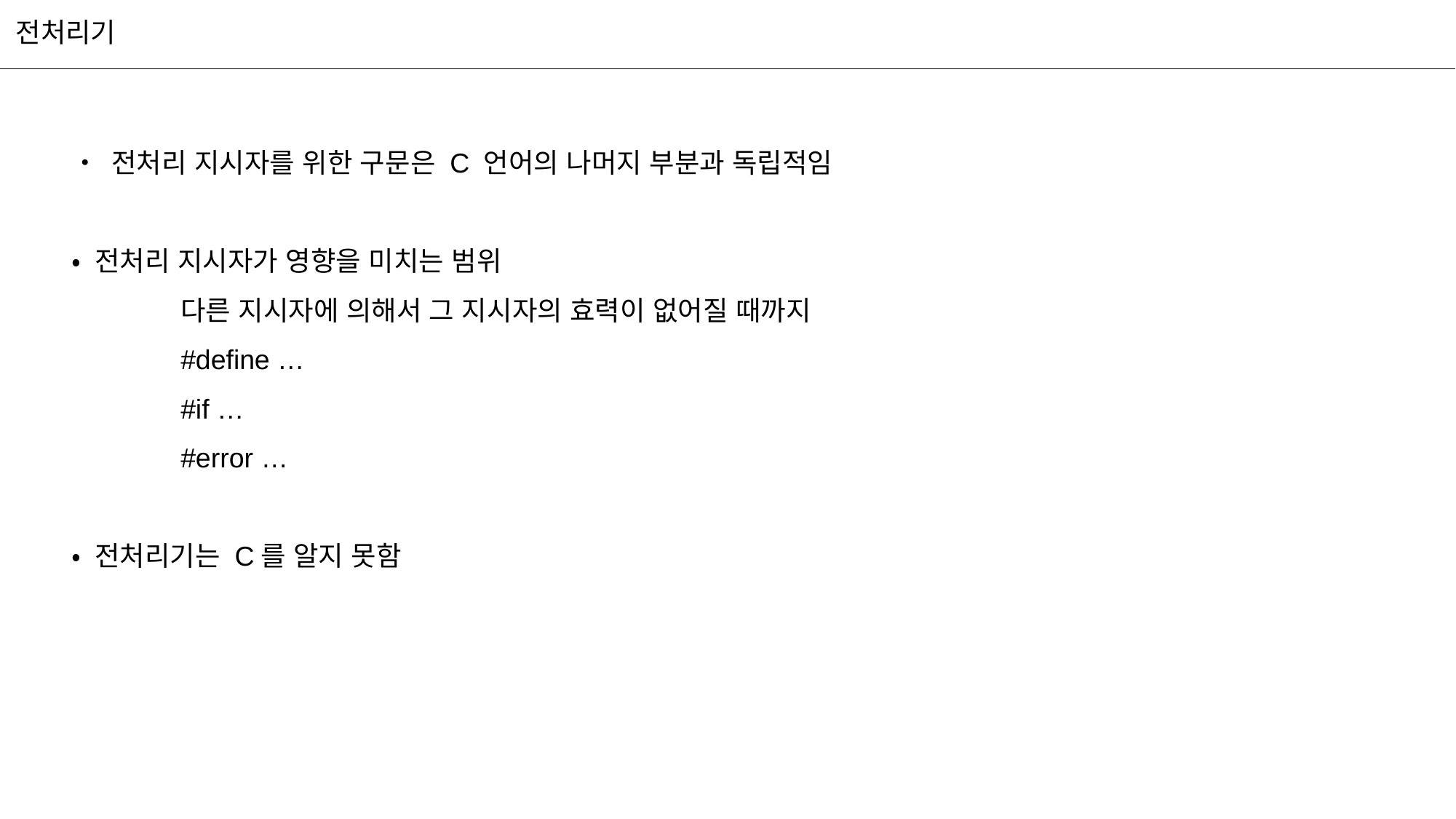

전처리기
• 전처리 지시자를 위한 구문은 C 언어의 나머지 부분과 독립적임

• 전처리 지시자가 영향을 미치는 범위
	다른 지시자에 의해서 그 지시자의 효력이 없어질 때까지
	#define …
	#if …
	#error …

• 전처리기는 C를 알지 못함